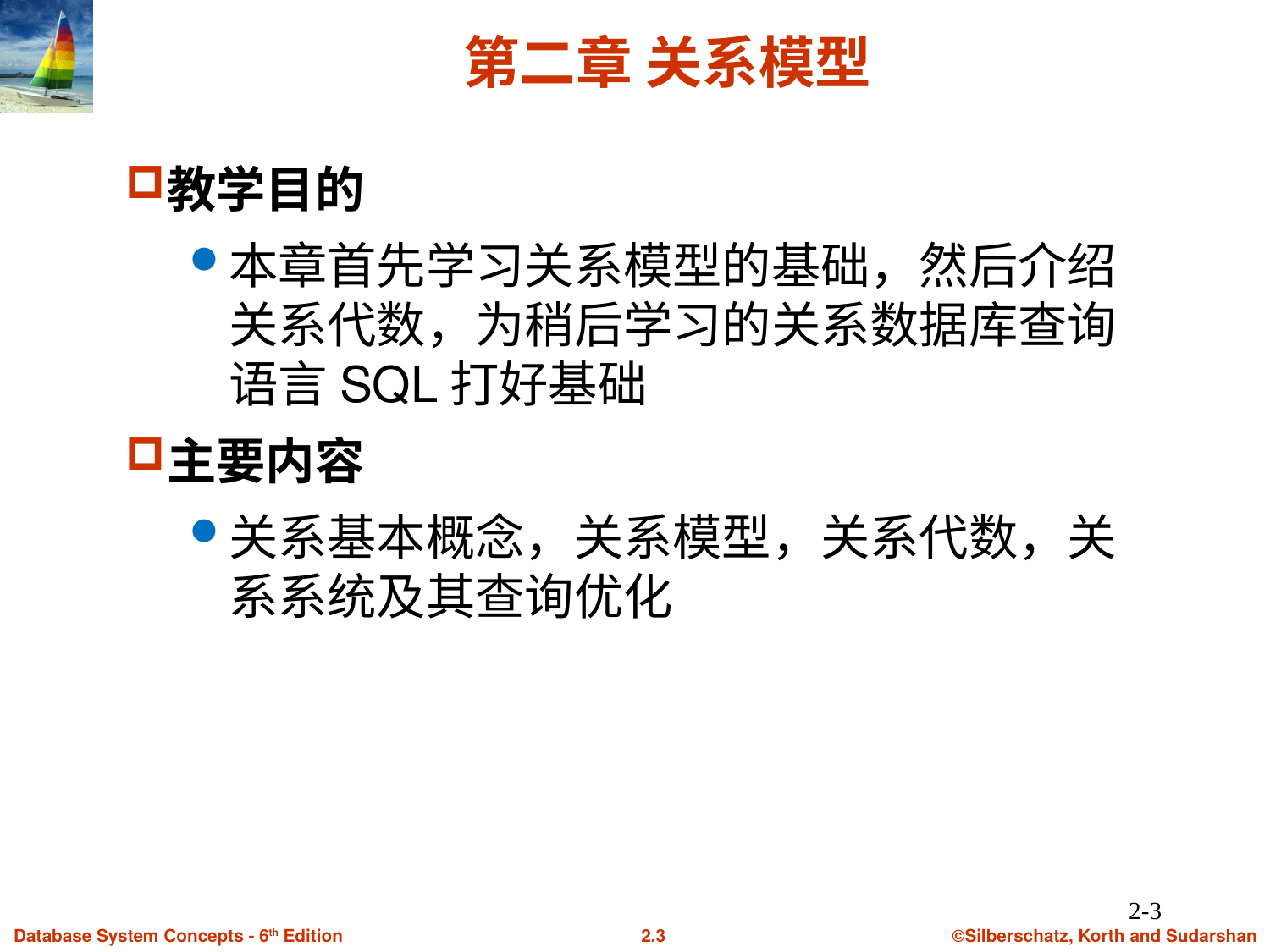

# 第二章 关系模型
教学目的
本章首先学习关系模型的基础，然后介绍关系代数，为稍后学习的关系数据库查询语言SQL打好基础
主要内容
关系基本概念，关系模型，关系代数，关系系统及其查询优化

2-3